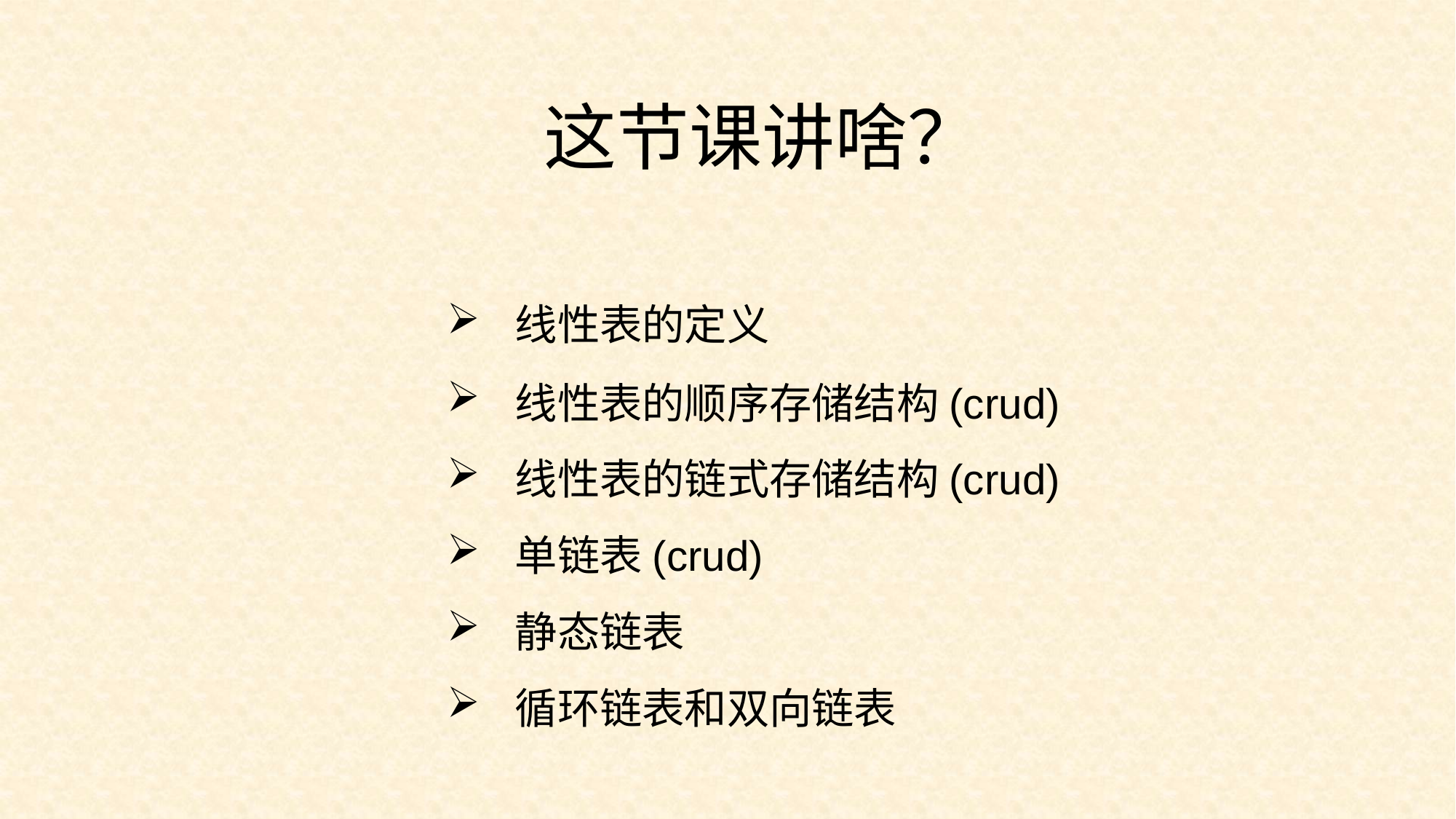

这节课讲啥？
线性表的定义
线性表的顺序存储结构(crud)
线性表的链式存储结构(crud)
单链表(crud)
静态链表
循环链表和双向链表